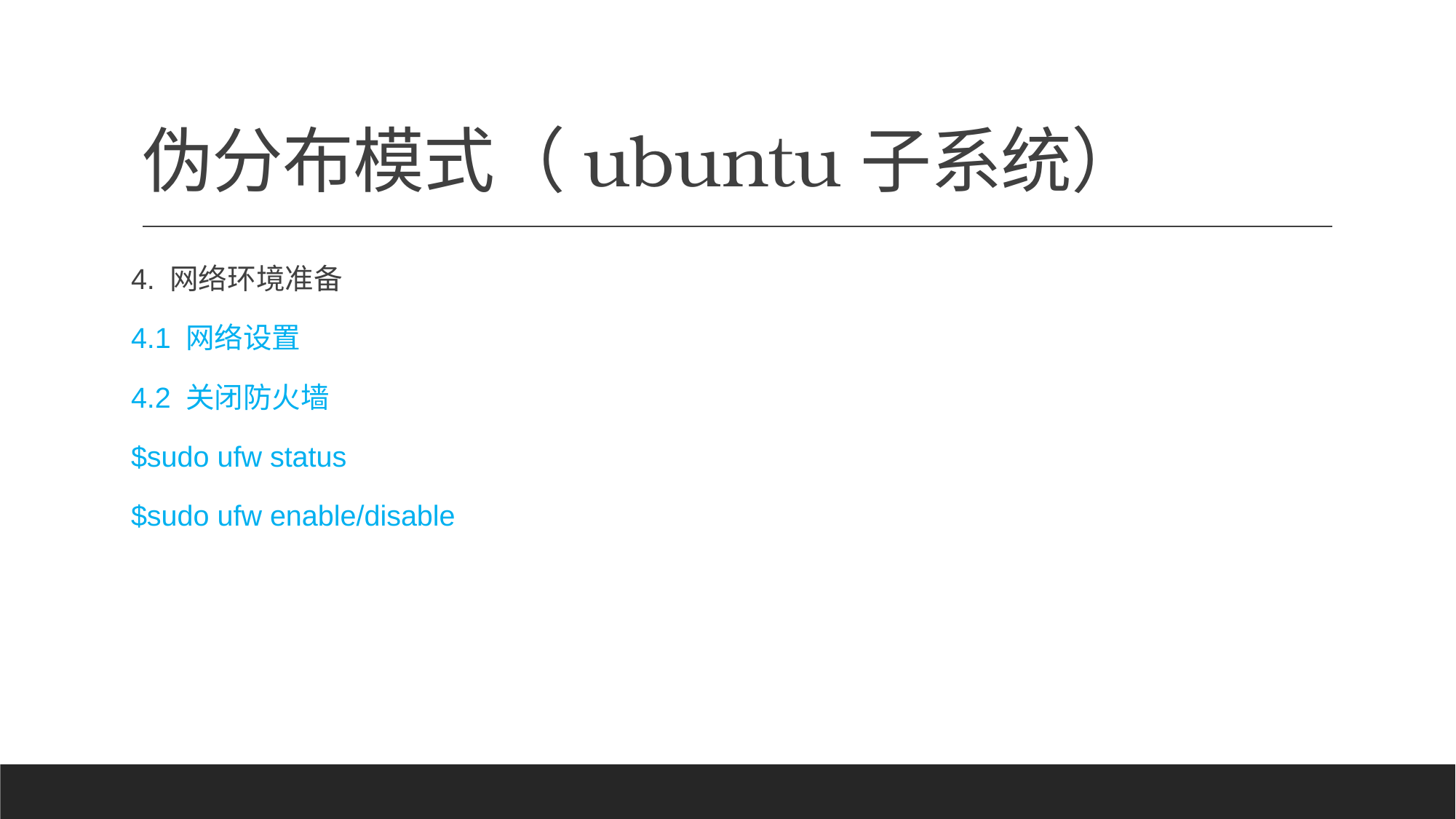

# 伪分布模式（ubuntu子系统）
4. 网络环境准备
4.1 网络设置
4.2 关闭防火墙
$sudo ufw status
$sudo ufw enable/disable